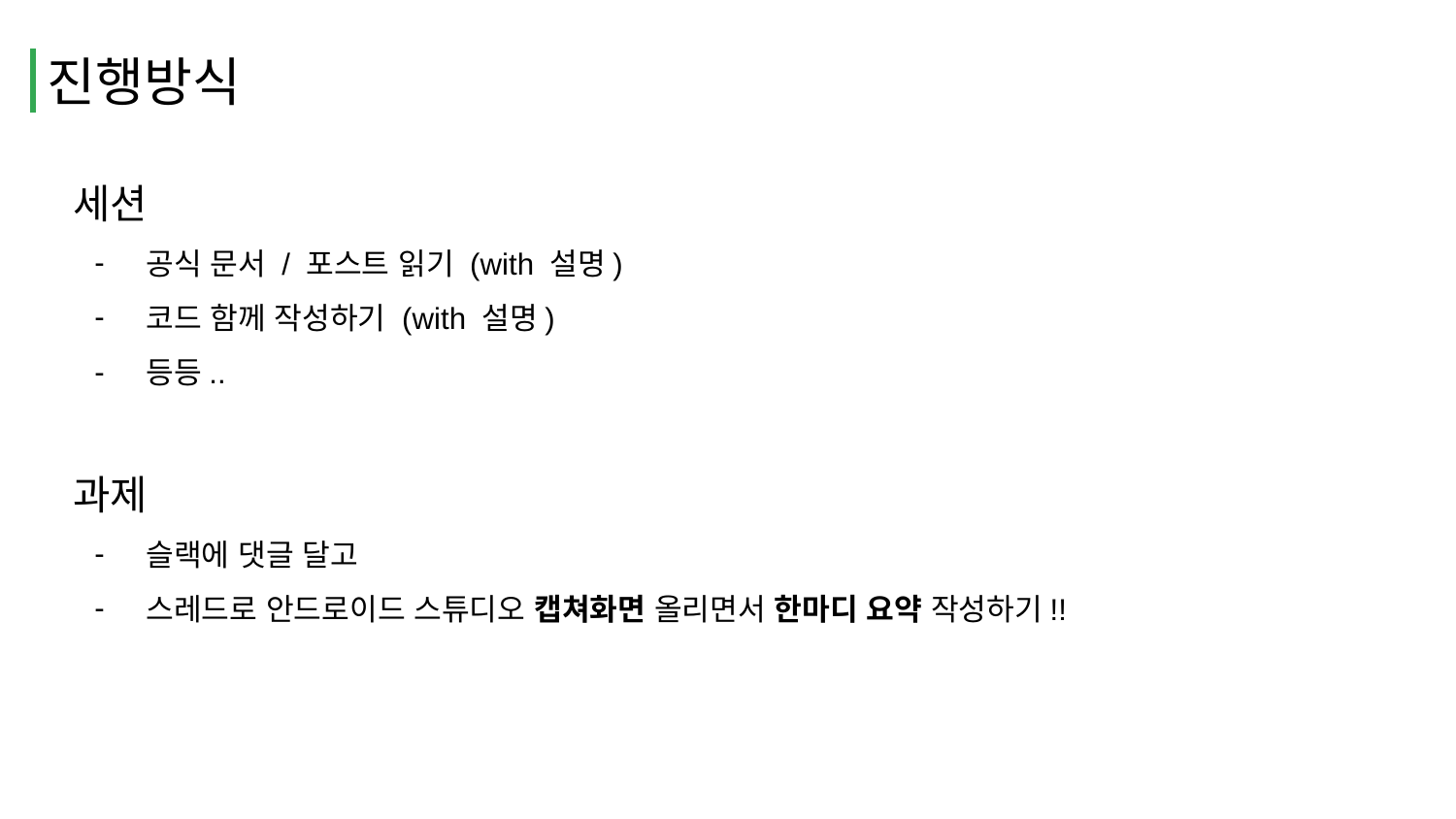

진행방식
세션
공식 문서 / 포스트 읽기 (with 설명)
코드 함께 작성하기 (with 설명)
등등..

과제
슬랙에 댓글 달고
스레드로 안드로이드 스튜디오 캡쳐화면 올리면서 한마디 요약 작성하기!!